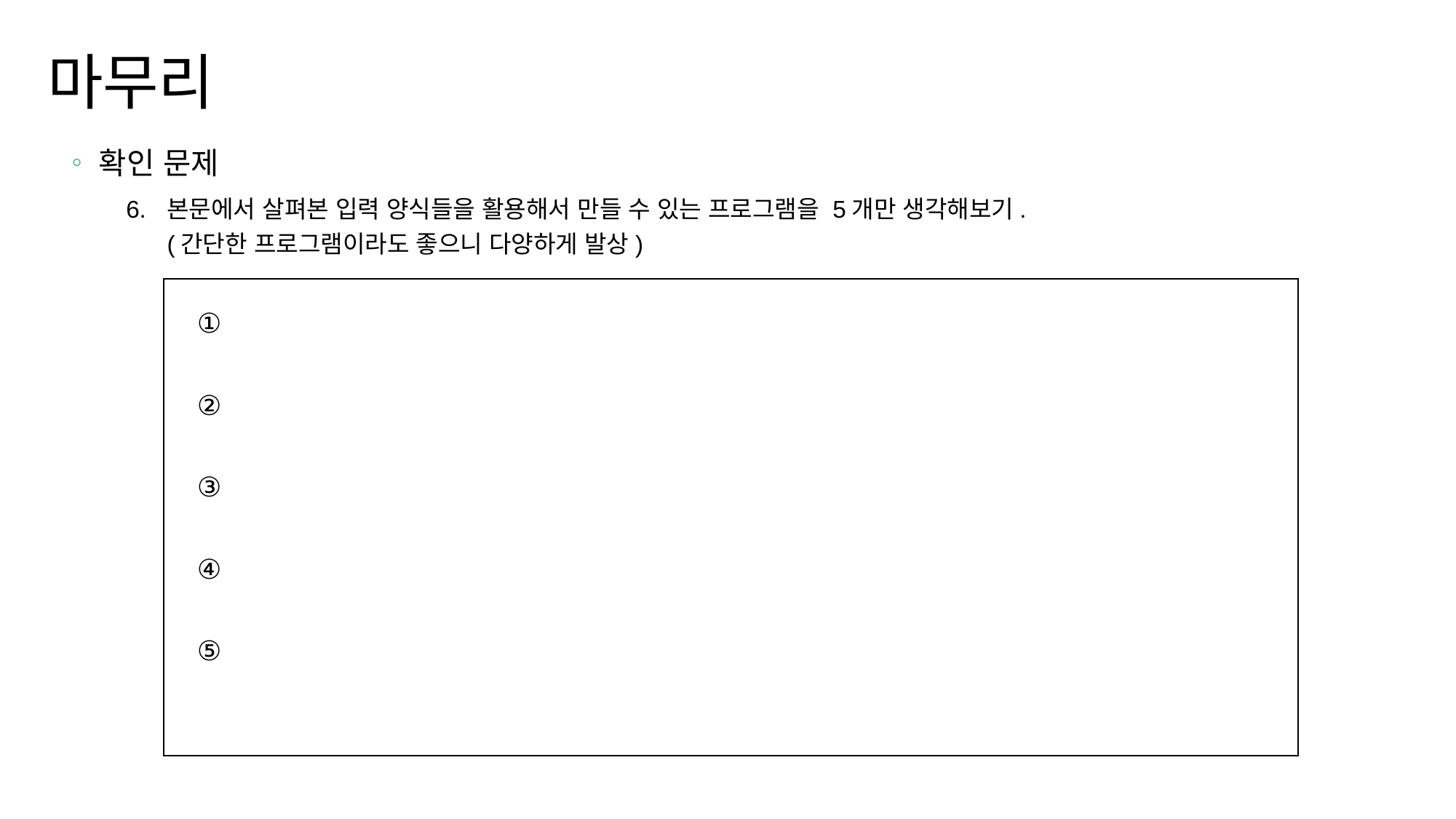

마무리
확인 문제
본문에서 살펴본 입력 양식들을 활용해서 만들 수 있는 프로그램을 5개만 생각해보기.
(간단한 프로그램이라도 좋으니 다양하게 발상)

①

②

③

④

⑤